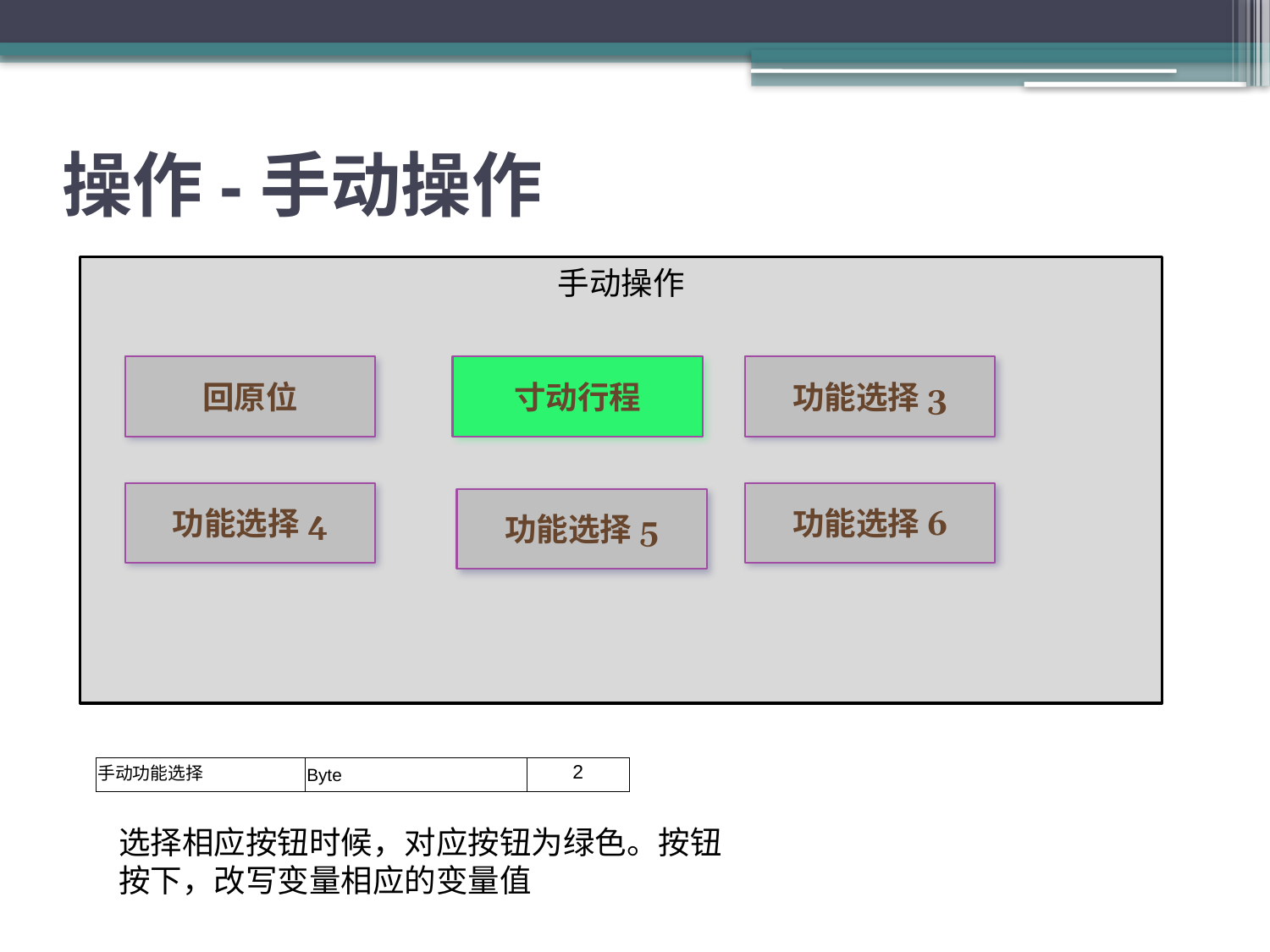

# 操作-手动操作
手动操作
回原位
寸动行程
功能选择3
功能选择4
功能选择6
功能选择5
| 手动功能选择 | Byte | 2 |
| --- | --- | --- |
选择相应按钮时候，对应按钮为绿色。按钮按下，改写变量相应的变量值